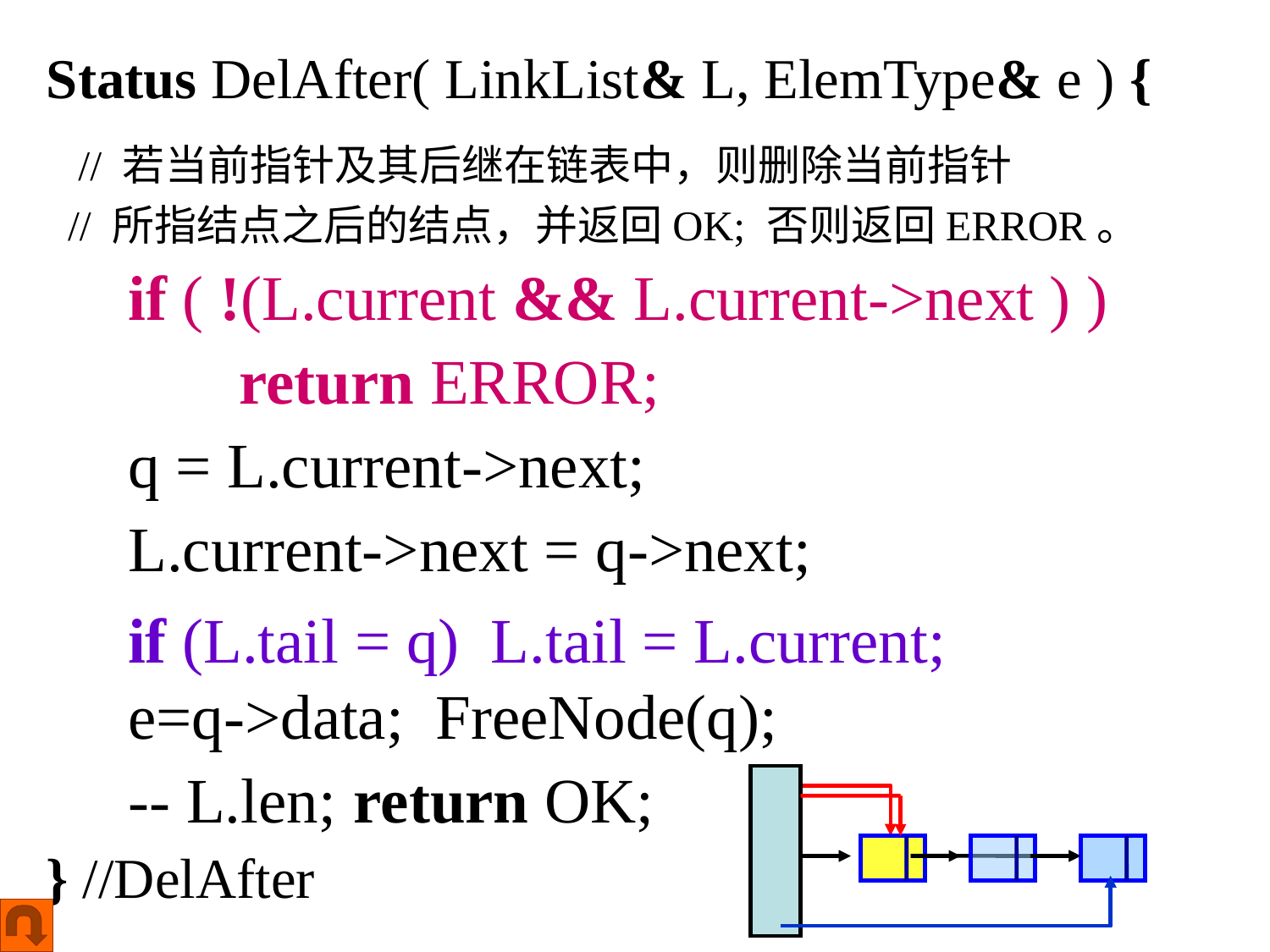

Status DelAfter( LinkList& L, ElemType& e ) {
  // 若当前指针及其后继在链表中，则删除当前指针
  // 所指结点之后的结点，并返回OK; 否则返回ERROR。

} //DelAfter
if ( !(L.current && L.current->next ) )
       return ERROR;
q = L.current->next;
L.current->next = q->next;

e=q->data;  FreeNode(q);
-- L.len;  return OK;
if (L.tail = q)  L.tail = L.current;